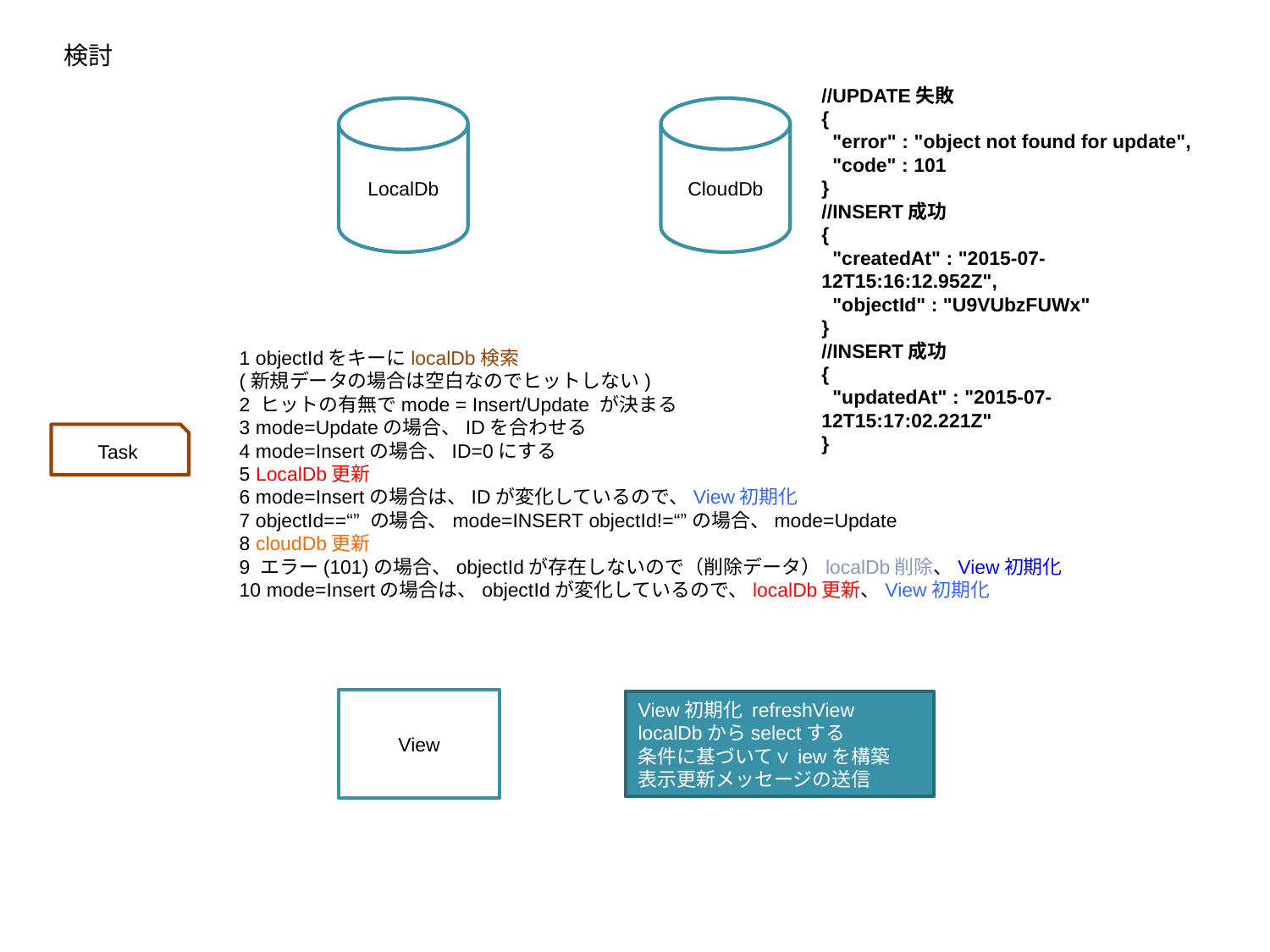

検討
//UPDATE失敗
{
  "error" : "object not found for update",
  "code" : 101
}
//INSERT成功
{
  "createdAt" : "2015-07-12T15:16:12.952Z",
  "objectId" : "U9VUbzFUWx"
}
//INSERT成功
{
  "updatedAt" : "2015-07-12T15:17:02.221Z"
}
LocalDb
CloudDb
1 objectIdをキーにlocalDb検索
(新規データの場合は空白なのでヒットしない)
2 ヒットの有無でmode = Insert/Update が決まる
3 mode=Updateの場合、IDを合わせる
4 mode=Insertの場合、ID=0にする
5 LocalDb更新
6 mode=Insertの場合は、IDが変化しているので、View初期化
7 objectId==“” の場合、mode=INSERT objectId!=“”の場合、mode=Update
8 cloudDb更新
9 エラー(101)の場合、objectIdが存在しないので（削除データ）localDb削除、View初期化
10 mode=Insertの場合は、objectIdが変化しているので、localDb更新、View初期化
Task
View
View初期化 refreshView
localDbからselectする
条件に基づいてｖiewを構築
表示更新メッセージの送信